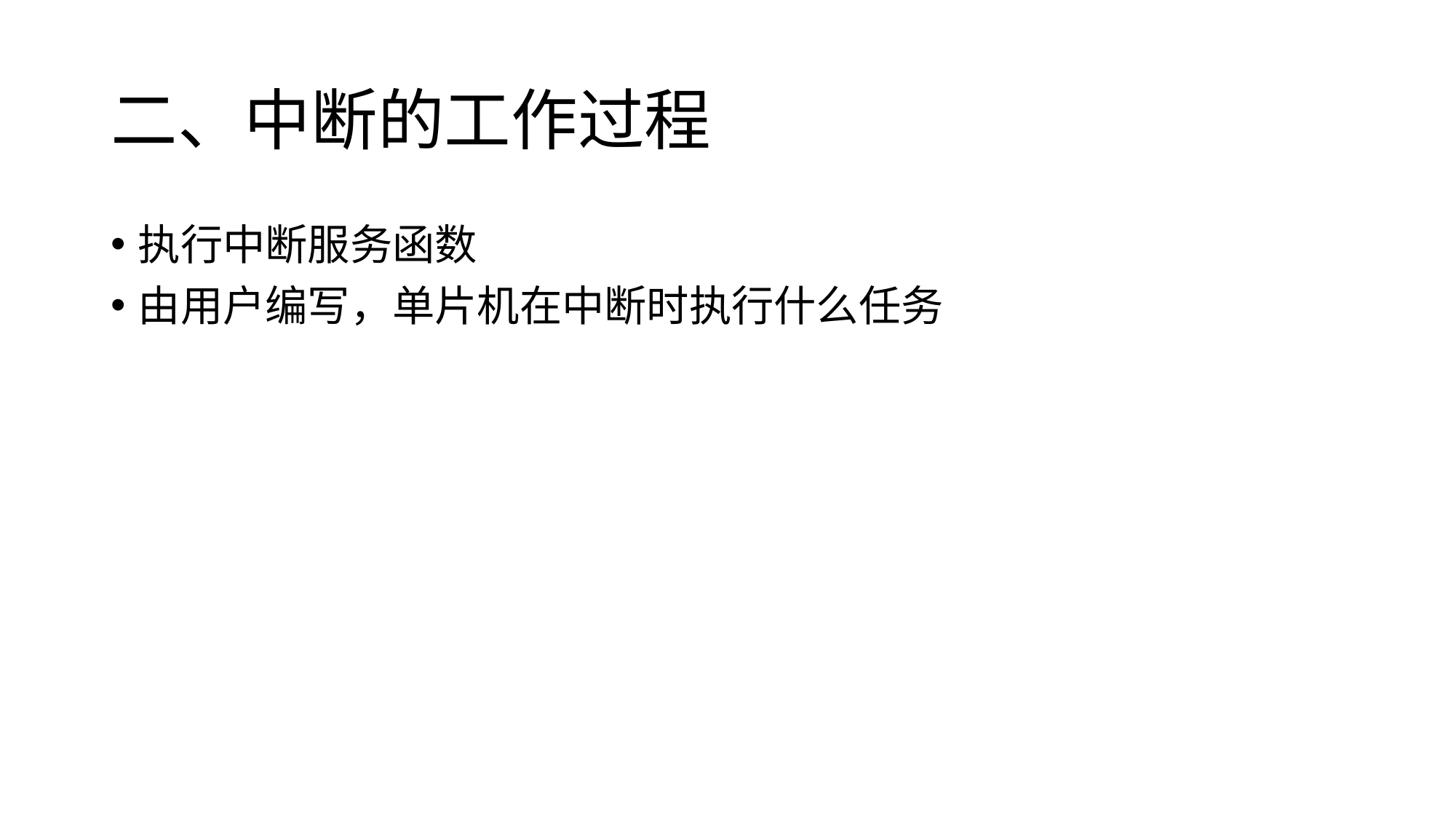

# 二、中断的工作过程
执行中断服务函数
由用户编写，单片机在中断时执行什么任务